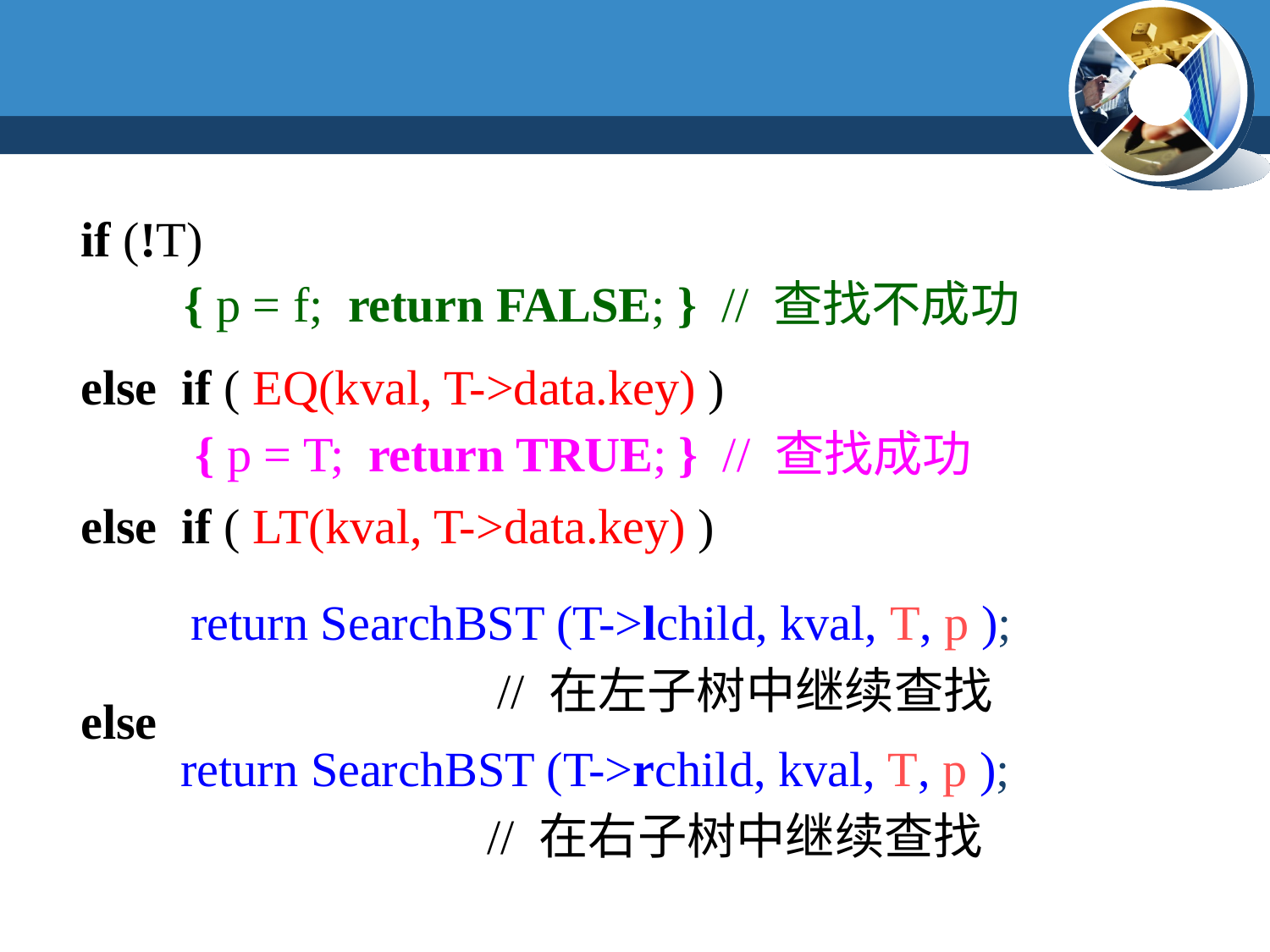

if (!T)

else  if ( EQ(kval, T->data.key) )

else  if ( LT(kval, T->data.key) )

else
{ p = f;  return FALSE; }  // 查找不成功
{ p = T;  return TRUE; }  // 查找成功
return SearchBST (T->lchild, kval, T, p );
                         // 在左子树中继续查找

return SearchBST (T->rchild, kval, T, p );
                         // 在右子树中继续查找